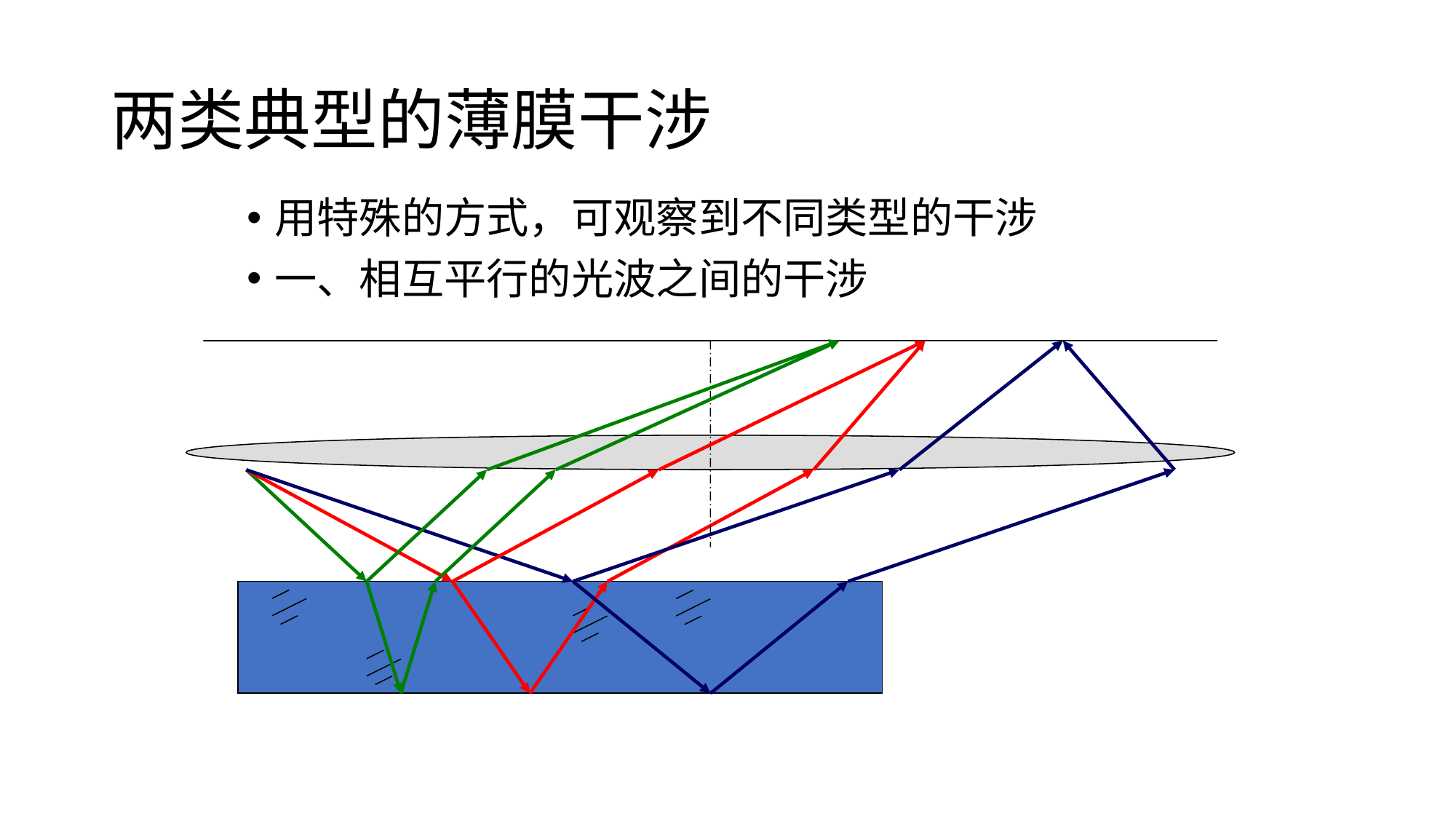

# 两类典型的薄膜干涉
用特殊的方式，可观察到不同类型的干涉
一、相互平行的光波之间的干涉